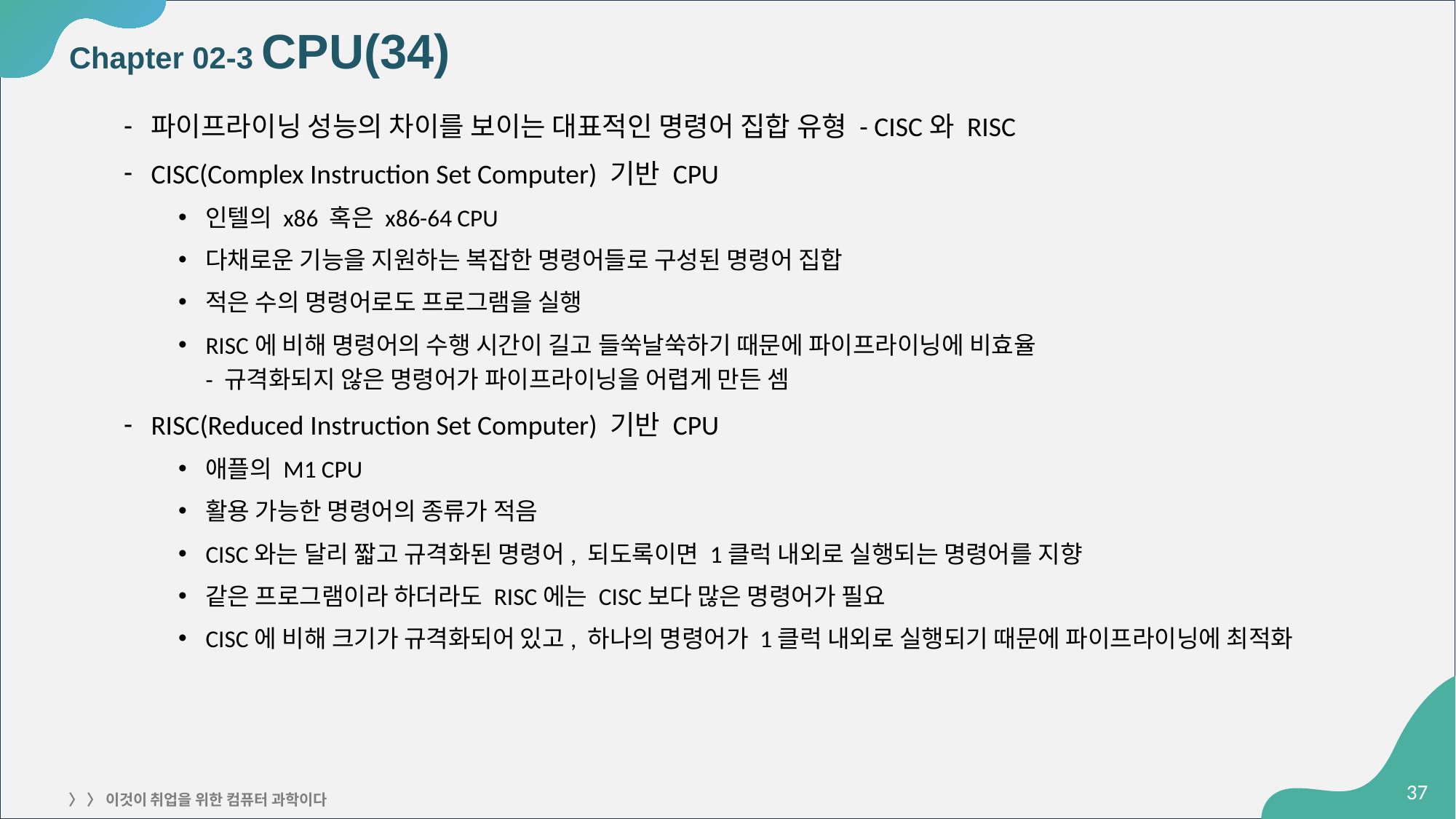

# Chapter 02-3 CPU(34)
파이프라이닝 성능의 차이를 보이는 대표적인 명령어 집합 유형 - CISC와 RISC
CISC(Complex Instruction Set Computer) 기반 CPU
인텔의 x86 혹은 x86-64 CPU
다채로운 기능을 지원하는 복잡한 명령어들로 구성된 명령어 집합
적은 수의 명령어로도 프로그램을 실행
RISC에 비해 명령어의 수행 시간이 길고 들쑥날쑥하기 때문에 파이프라이닝에 비효율
- 규격화되지 않은 명령어가 파이프라이닝을 어렵게 만든 셈
RISC(Reduced Instruction Set Computer) 기반 CPU
애플의 M1 CPU
활용 가능한 명령어의 종류가 적음
CISC와는 달리 짧고 규격화된 명령어, 되도록이면 1클럭 내외로 실행되는 명령어를 지향
같은 프로그램이라 하더라도 RISC에는 CISC보다 많은 명령어가 필요
CISC에 비해 크기가 규격화되어 있고, 하나의 명령어가 1클럭 내외로 실행되기 때문에 파이프라이닝에 최적화
37
〉 〉 이것이 취업을 위한 컴퓨터 과학이다